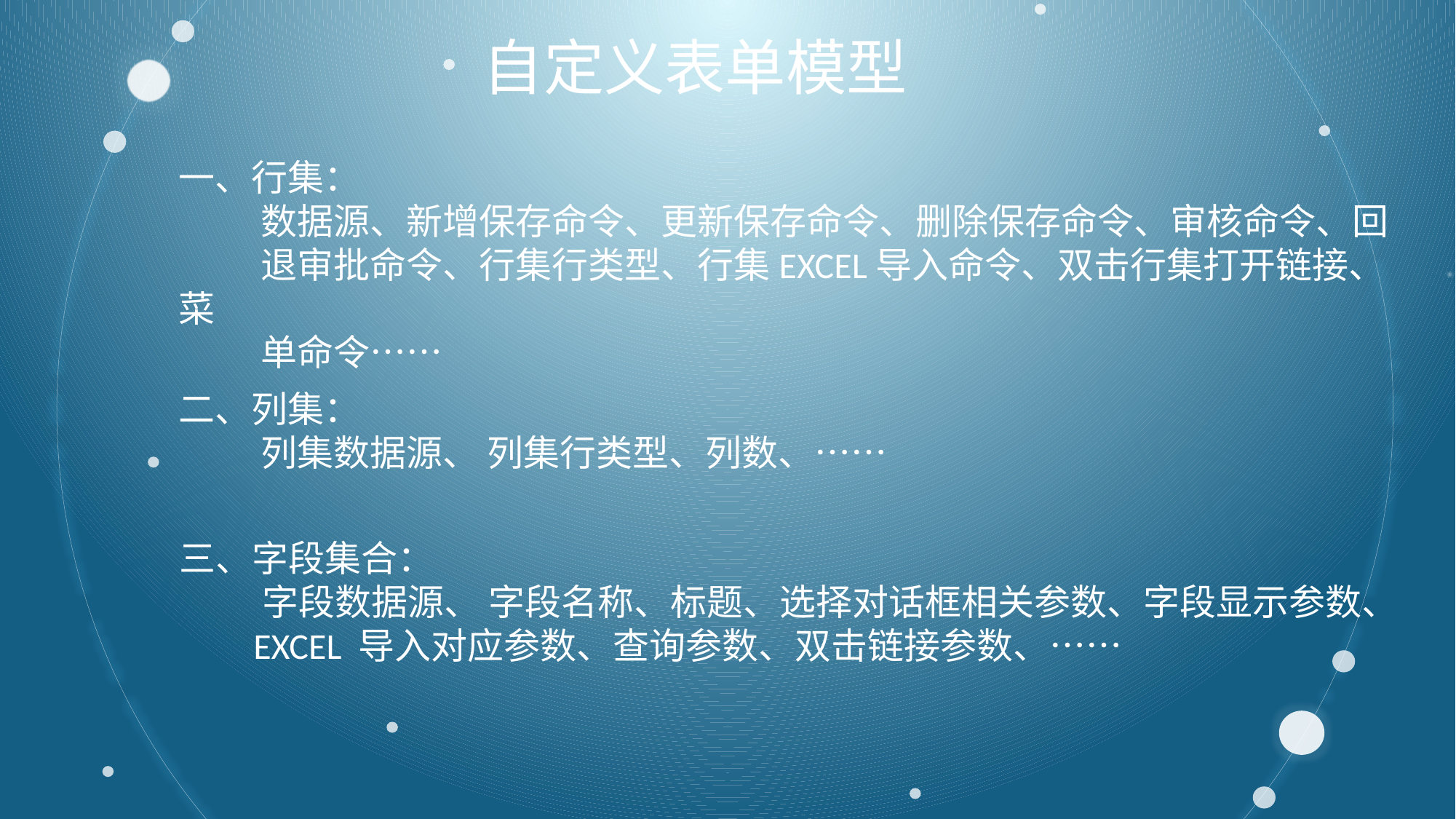

# 自定义表单模型
一、行集：
         数据源、新增保存命令、更新保存命令、删除保存命令、审核命令、回
         退审批命令、行集行类型、行集EXCEL导入命令、双击行集打开链接、菜
         单命令……
二、列集：
         列集数据源、 列集行类型、列数、……
三、字段集合：
         字段数据源、 字段名称、标题、选择对话框相关参数、字段显示参数、
         EXCEL 导入对应参数、查询参数、双击链接参数、……